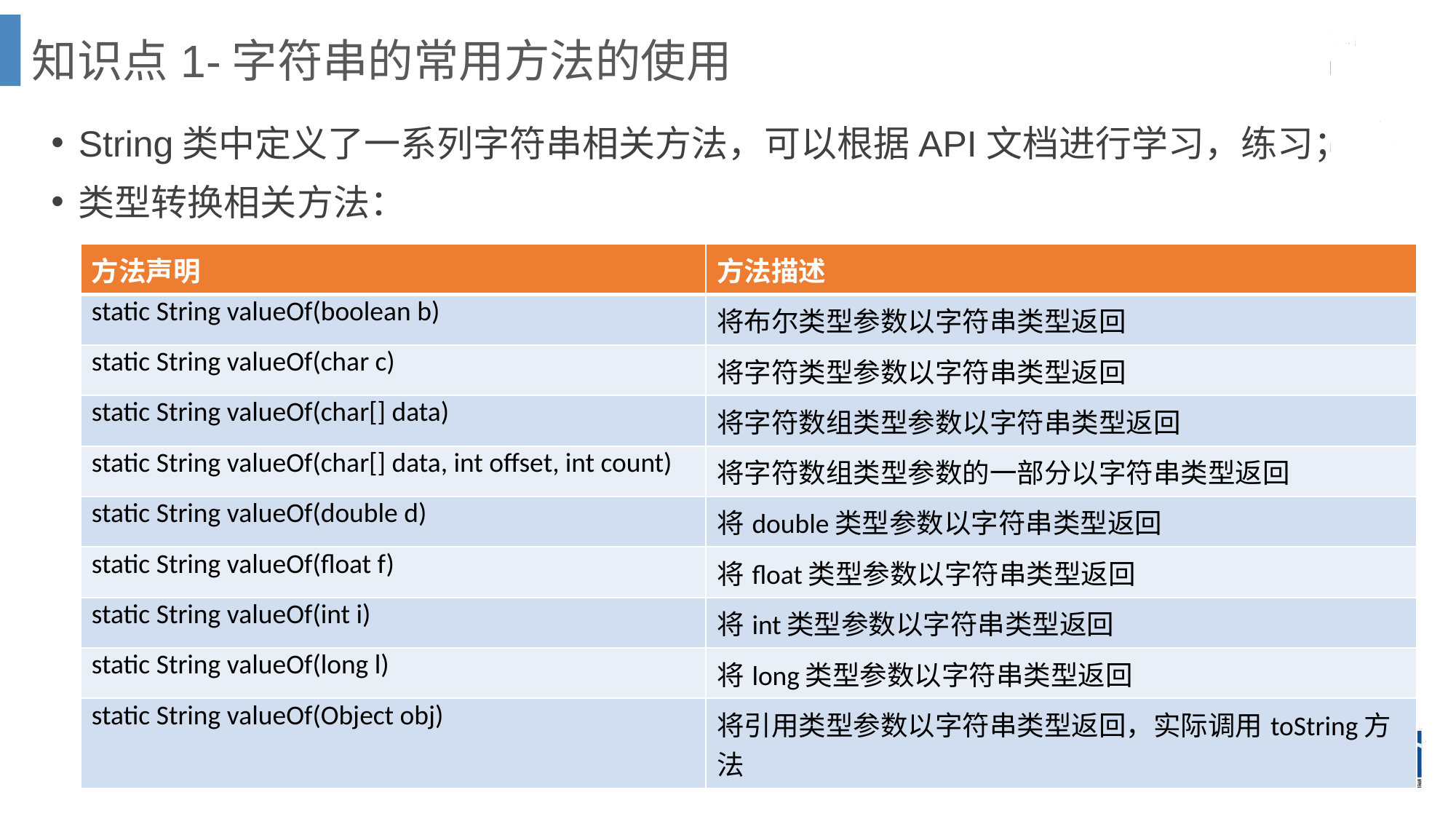

# 知识点1-字符串的常用方法的使用
String类中定义了一系列字符串相关方法，可以根据API文档进行学习，练习；
类型转换相关方法：
| 方法声明 | 方法描述 |
| --- | --- |
| static String valueOf(boolean b) | 将布尔类型参数以字符串类型返回 |
| static String valueOf(char c) | 将字符类型参数以字符串类型返回 |
| static String valueOf(char[] data) | 将字符数组类型参数以字符串类型返回 |
| static String valueOf(char[] data, int offset, int count) | 将字符数组类型参数的一部分以字符串类型返回 |
| static String valueOf(double d) | 将double类型参数以字符串类型返回 |
| static String valueOf(float f) | 将float类型参数以字符串类型返回 |
| static String valueOf(int i) | 将int类型参数以字符串类型返回 |
| static String valueOf(long l) | 将long类型参数以字符串类型返回 |
| static String valueOf(Object obj) | 将引用类型参数以字符串类型返回，实际调用toString方法 |